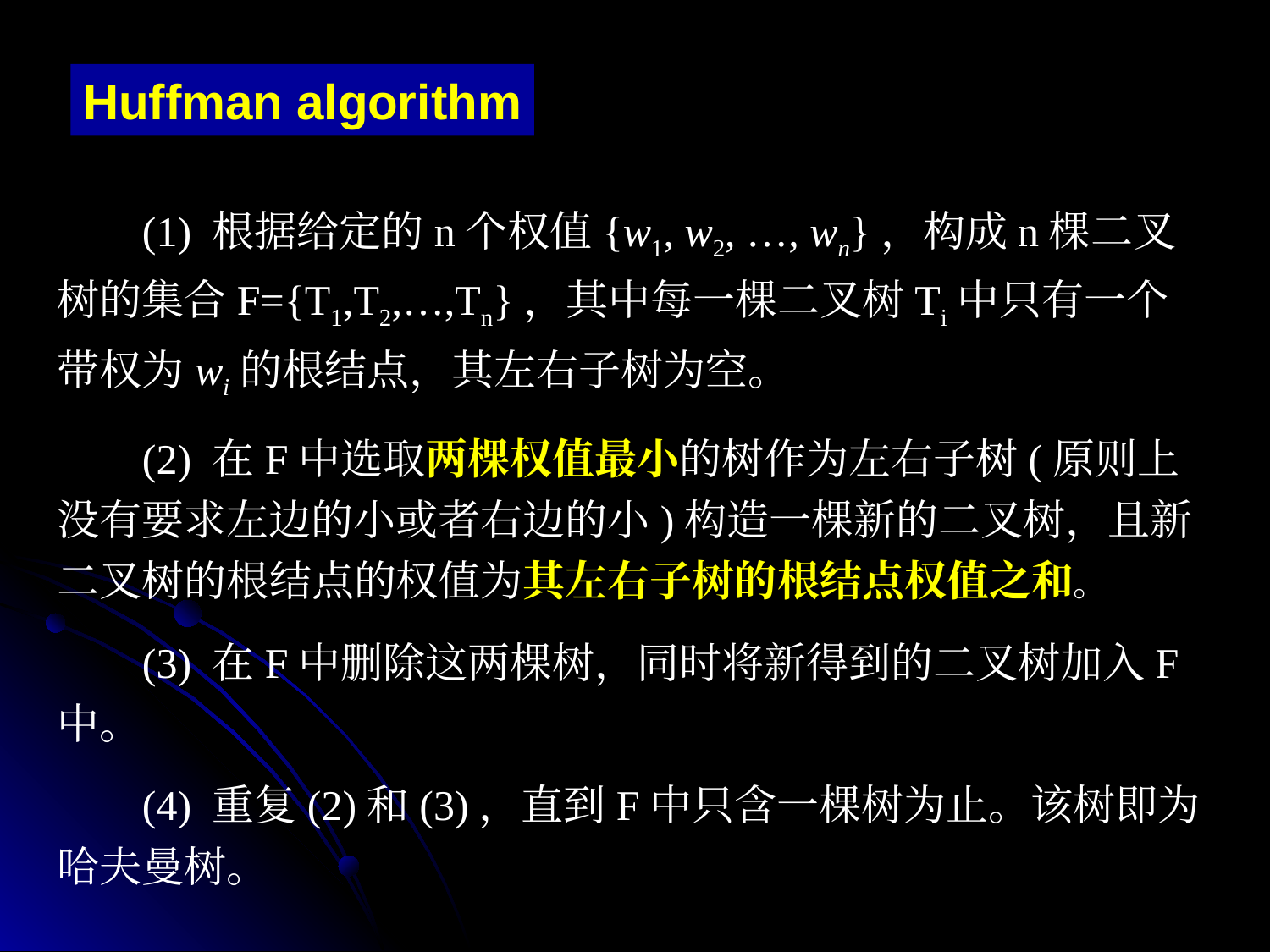

Huffman algorithm
        (1) 根据给定的n个权值{w1, w2, …, wn}，构成n棵二叉树的集合F={T1,T2,…,Tn}，其中每一棵二叉树Ti中只有一个带权为wi的根结点，其左右子树为空。
        (2) 在F中选取两棵权值最小的树作为左右子树(原则上没有要求左边的小或者右边的小)构造一棵新的二叉树，且新二叉树的根结点的权值为其左右子树的根结点权值之和。
        (3) 在F中删除这两棵树，同时将新得到的二叉树加入F中。
        (4) 重复(2)和(3)，直到F中只含一棵树为止。该树即为哈夫曼树。